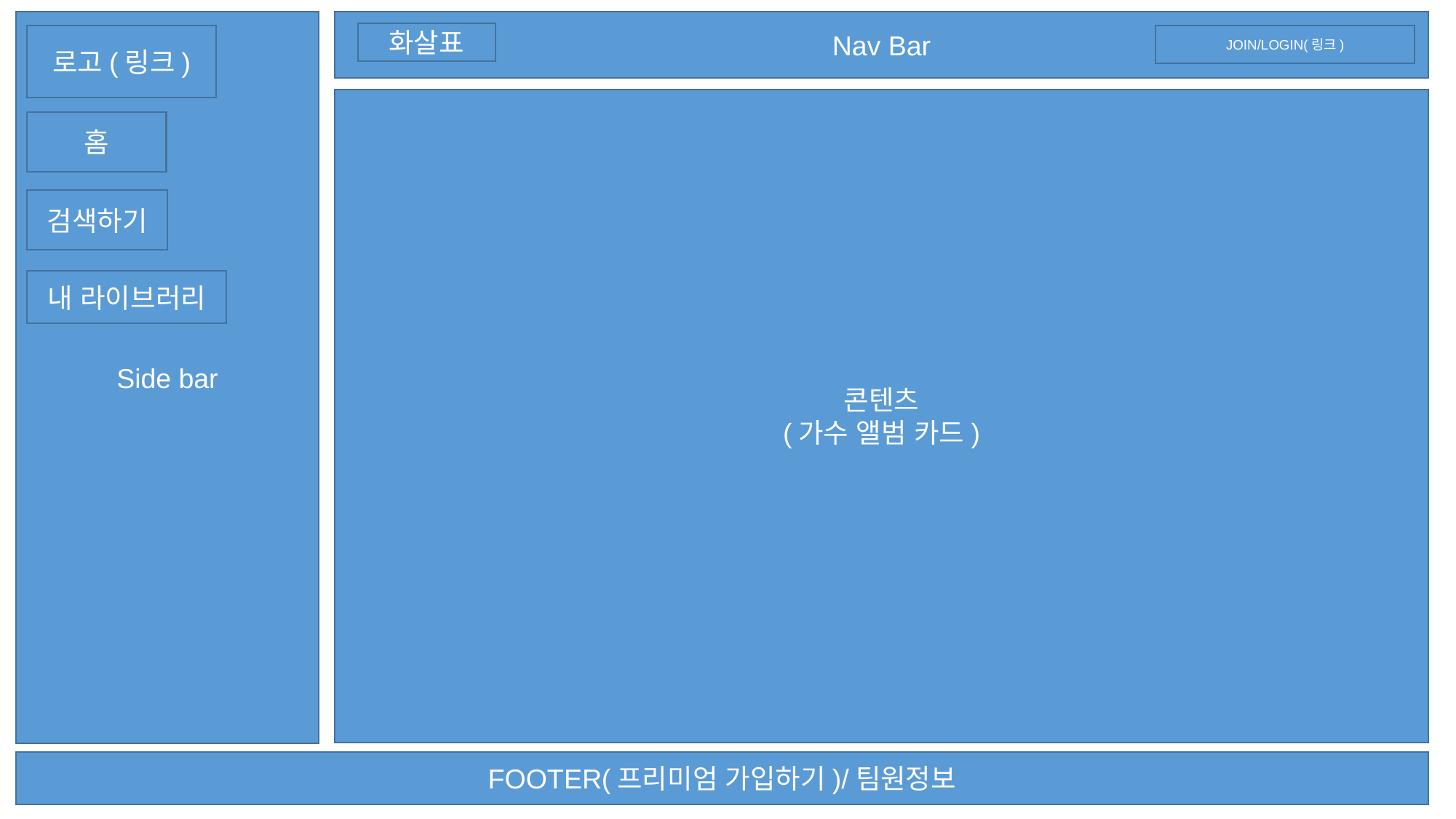

Side bar
Nav Bar
화살표
로고(링크)
JOIN/LOGIN(링크)
콘텐츠
(가수 앨범 카드)
홈
검색하기
내 라이브러리
FOOTER(프리미엄 가입하기)/팀원정보